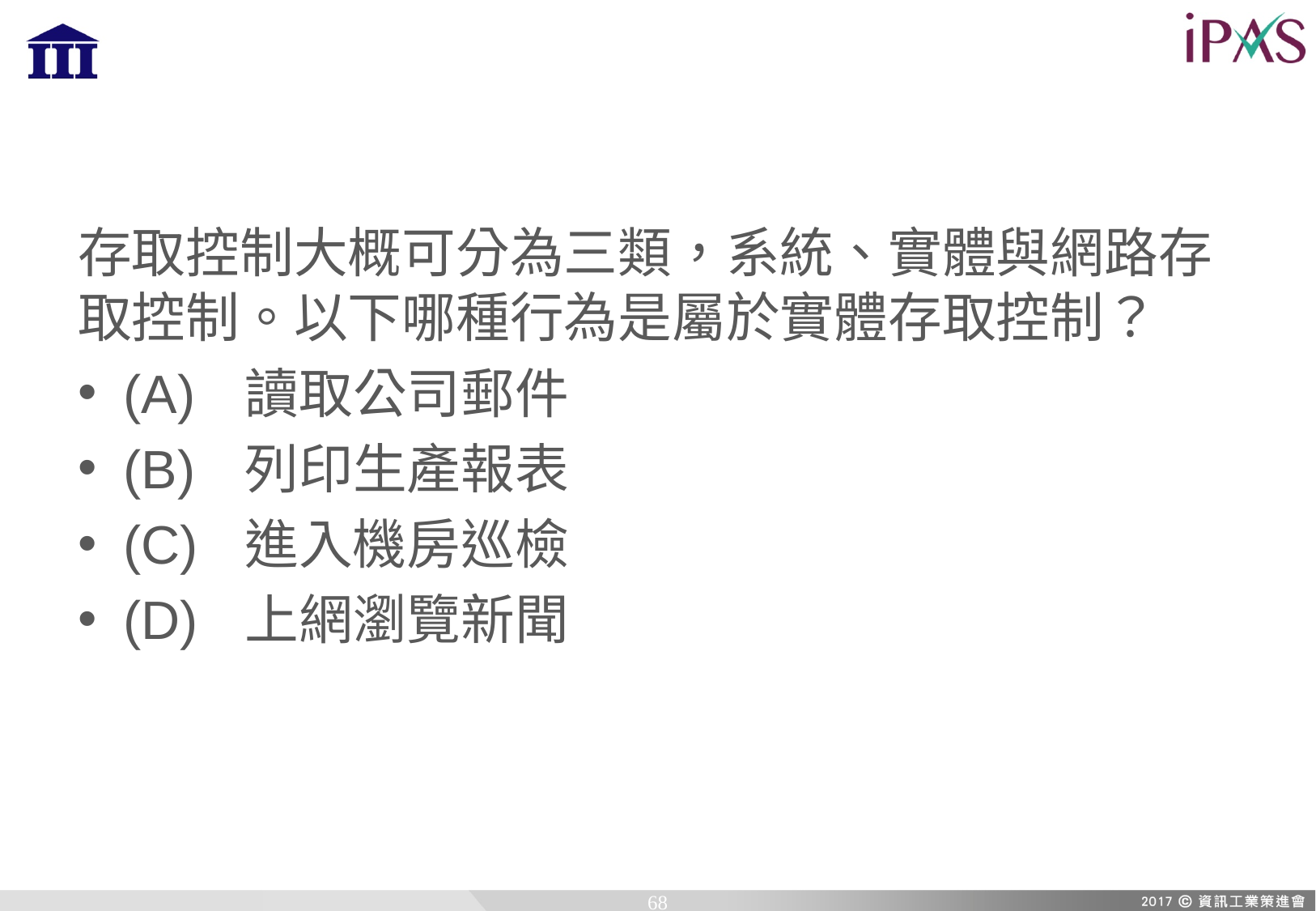

存取控制大概可分為三類，系統、實體與網路存取控制。以下哪種行為是屬於實體存取控制？
(A)	讀取公司郵件
(B)	列印生產報表
(C)	進入機房巡檢
(D)	上網瀏覽新聞
68